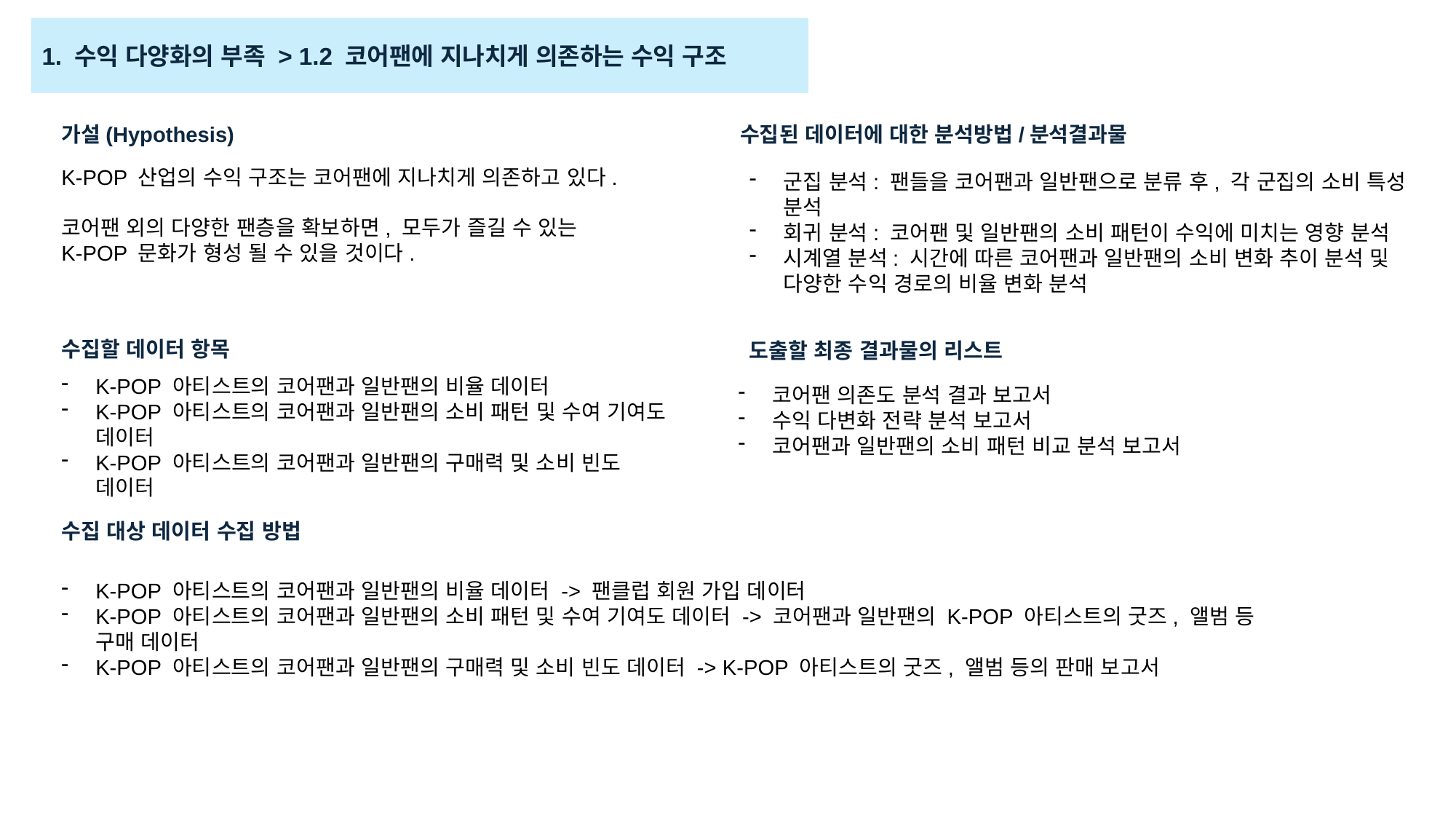

1. 수익 다양화의 부족 > 1.2 코어팬에 지나치게 의존하는 수익 구조
가설(Hypothesis)
수집된 데이터에 대한 분석방법/분석결과물
K-POP 산업의 수익 구조는 코어팬에 지나치게 의존하고 있다.

코어팬 외의 다양한 팬층을 확보하면, 모두가 즐길 수 있는
K-POP 문화가 형성 될 수 있을 것이다.
군집 분석: 팬들을 코어팬과 일반팬으로 분류 후, 각 군집의 소비 특성 분석
회귀 분석: 코어팬 및 일반팬의 소비 패턴이 수익에 미치는 영향 분석
시계열 분석: 시간에 따른 코어팬과 일반팬의 소비 변화 추이 분석 및 다양한 수익 경로의 비율 변화 분석
수집할 데이터 항목
도출할 최종 결과물의 리스트
K-POP 아티스트의 코어팬과 일반팬의 비율 데이터
K-POP 아티스트의 코어팬과 일반팬의 소비 패턴 및 수여 기여도 데이터
K-POP 아티스트의 코어팬과 일반팬의 구매력 및 소비 빈도 데이터
코어팬 의존도 분석 결과 보고서
수익 다변화 전략 분석 보고서
코어팬과 일반팬의 소비 패턴 비교 분석 보고서
수집 대상 데이터 수집 방법
K-POP 아티스트의 코어팬과 일반팬의 비율 데이터 -> 팬클럽 회원 가입 데이터
K-POP 아티스트의 코어팬과 일반팬의 소비 패턴 및 수여 기여도 데이터 -> 코어팬과 일반팬의 K-POP 아티스트의 굿즈, 앨범 등 구매 데이터
K-POP 아티스트의 코어팬과 일반팬의 구매력 및 소비 빈도 데이터 -> K-POP 아티스트의 굿즈, 앨범 등의 판매 보고서